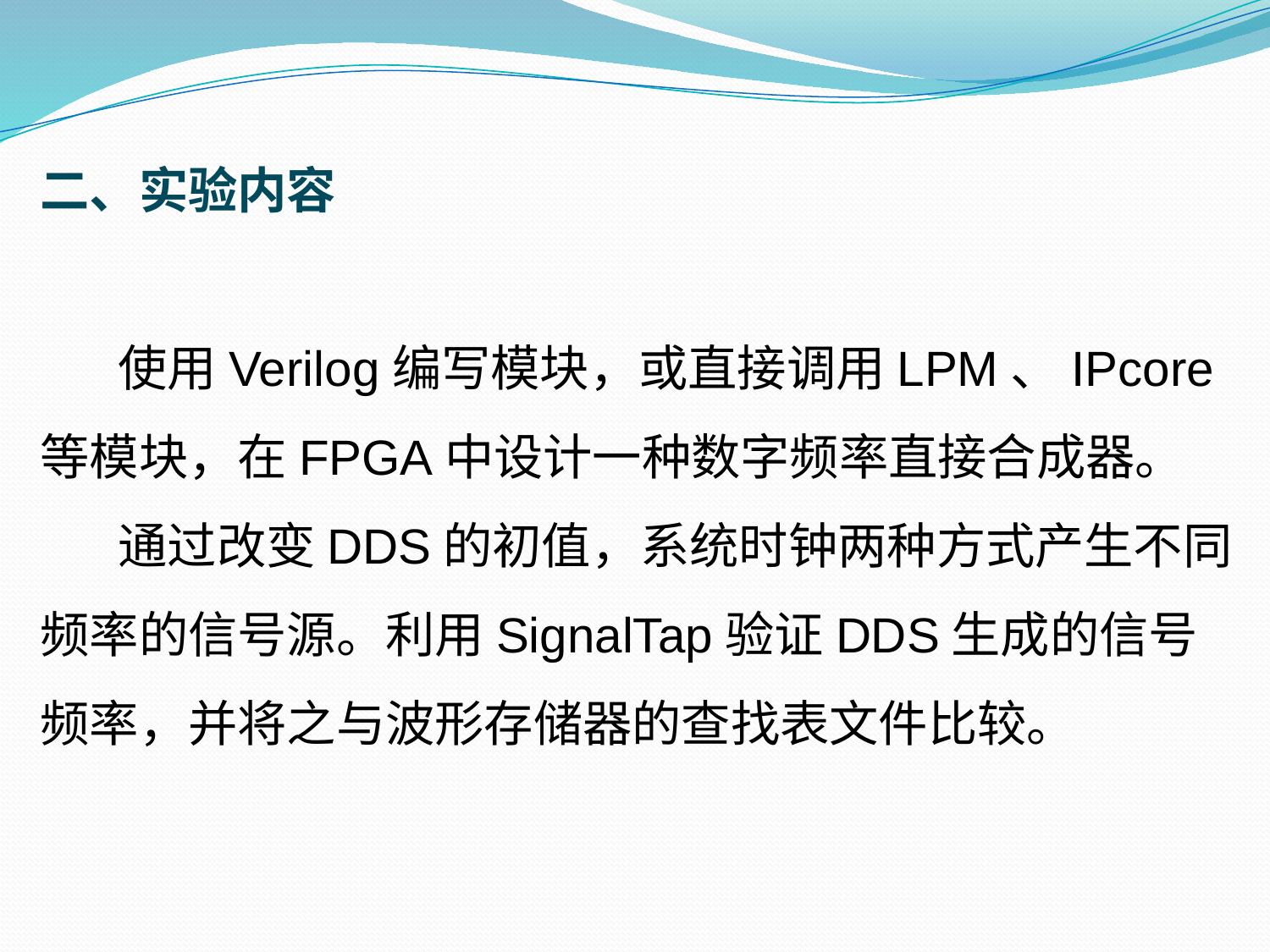

二、实验内容

      使用Verilog编写模块，或直接调用LPM、IPcore等模块，在FPGA中设计一种数字频率直接合成器。
      通过改变DDS的初值，系统时钟两种方式产生不同频率的信号源。利用SignalTap验证DDS生成的信号频率，并将之与波形存储器的查找表文件比较。